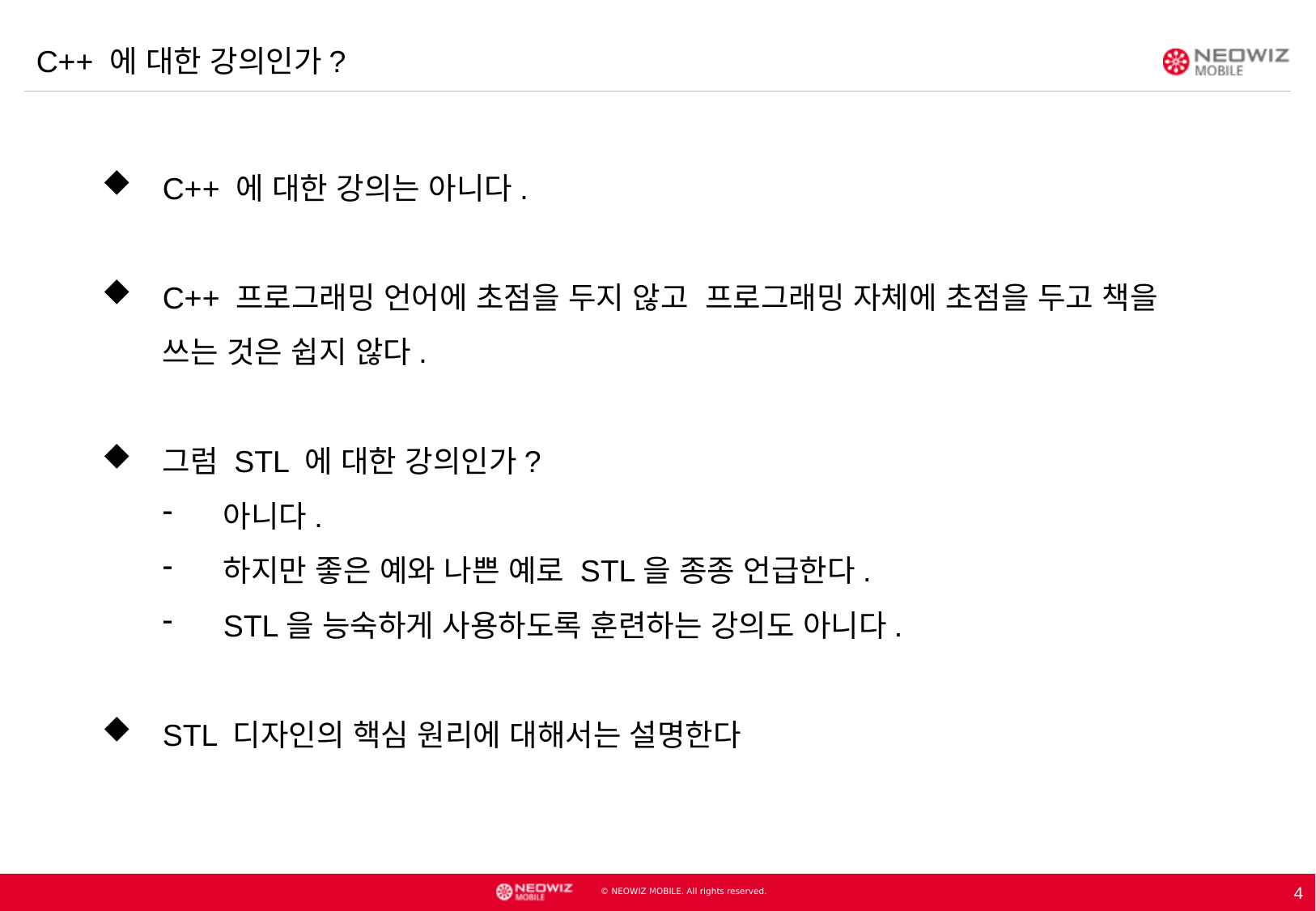

C++ 에 대한 강의인가?
C++ 에 대한 강의는 아니다.

C++ 프로그래밍 언어에 초점을 두지 않고  프로그래밍 자체에 초점을 두고 책을 쓰는 것은 쉽지 않다.

그럼 STL 에 대한 강의인가?
아니다.
하지만 좋은 예와 나쁜 예로 STL을 종종 언급한다.
STL을 능숙하게 사용하도록 훈련하는 강의도 아니다.

STL 디자인의 핵심 원리에 대해서는 설명한다

4